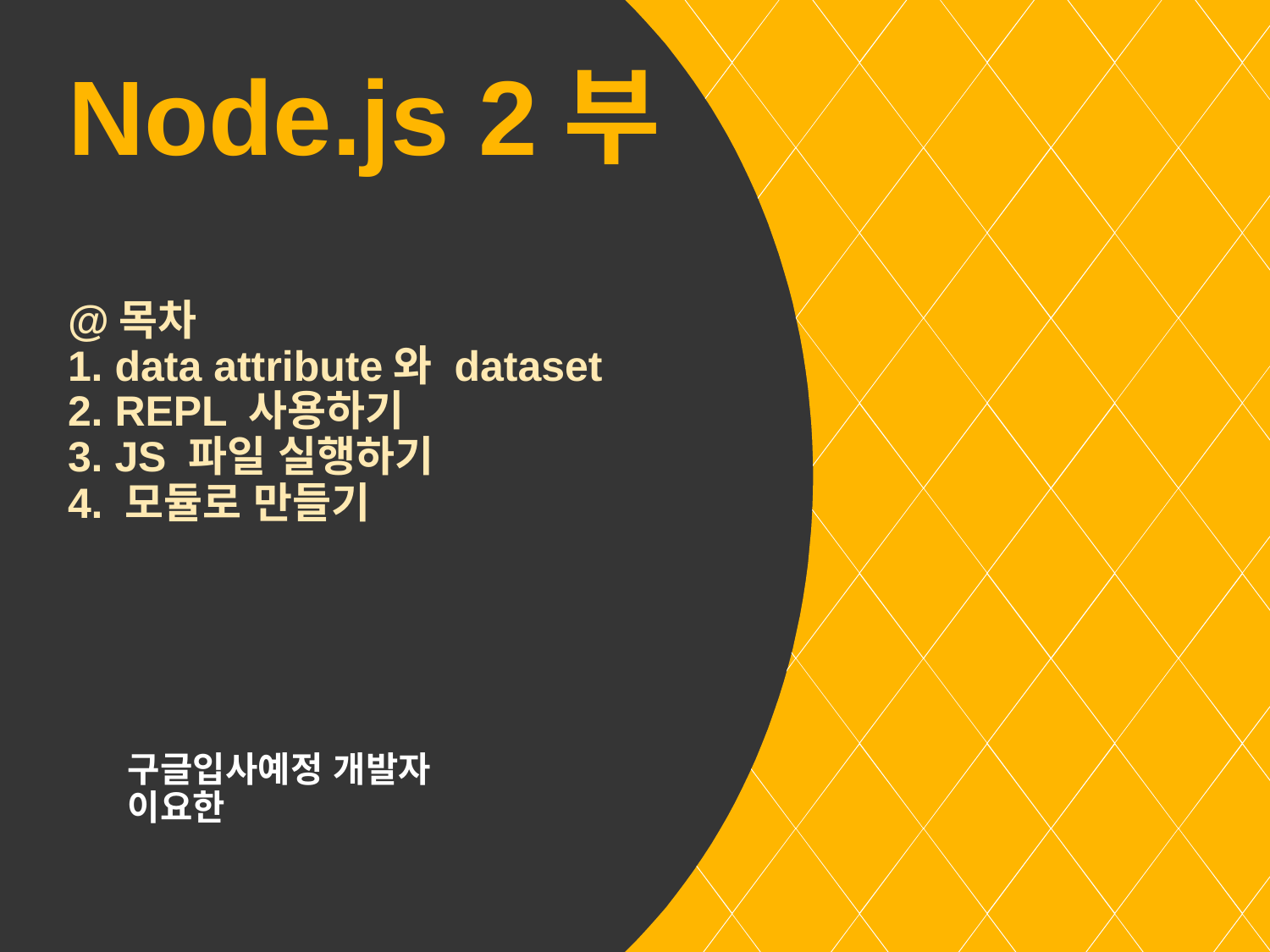

# Node.js 2부
@목차
1. data attribute와 dataset
2. REPL 사용하기
3. JS 파일 실행하기
4. 모듈로 만들기
구글입사예정 개발자
이요한